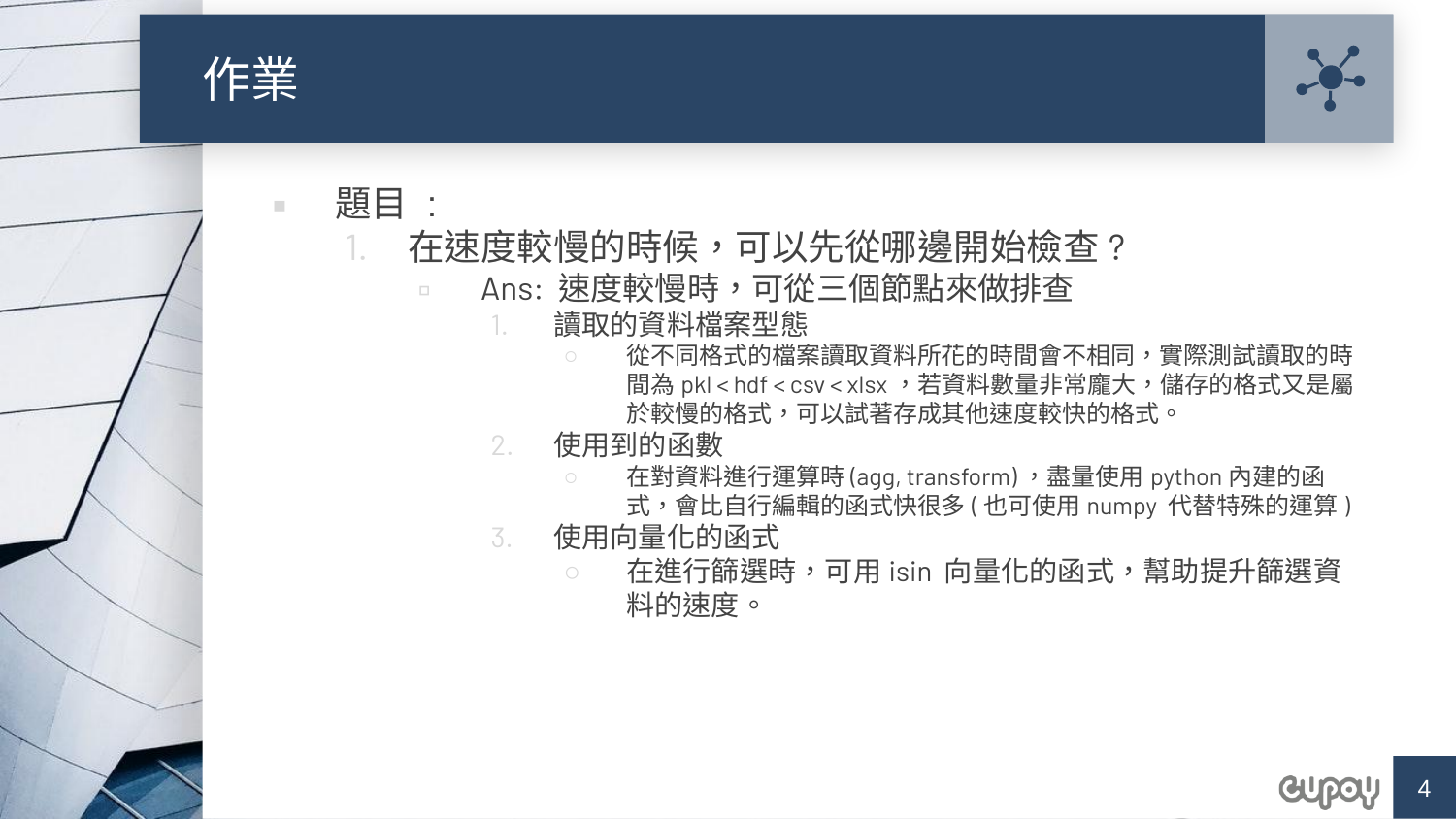

# 作業

題目 :
在速度較慢的時候，可以先從哪邊開始檢查?
Ans: 速度較慢時，可從三個節點來做排查
讀取的資料檔案型態
從不同格式的檔案讀取資料所花的時間會不相同，實際測試讀取的時間為pkl < hdf < csv < xlsx，若資料數量非常龐大，儲存的格式又是屬於較慢的格式，可以試著存成其他速度較快的格式。
使用到的函數
在對資料進行運算時(agg, transform)，盡量使用python內建的函式，會比自行編輯的函式快很多(也可使用numpy 代替特殊的運算)
使用向量化的函式
在進行篩選時，可用isin 向量化的函式，幫助提升篩選資料的速度。
4